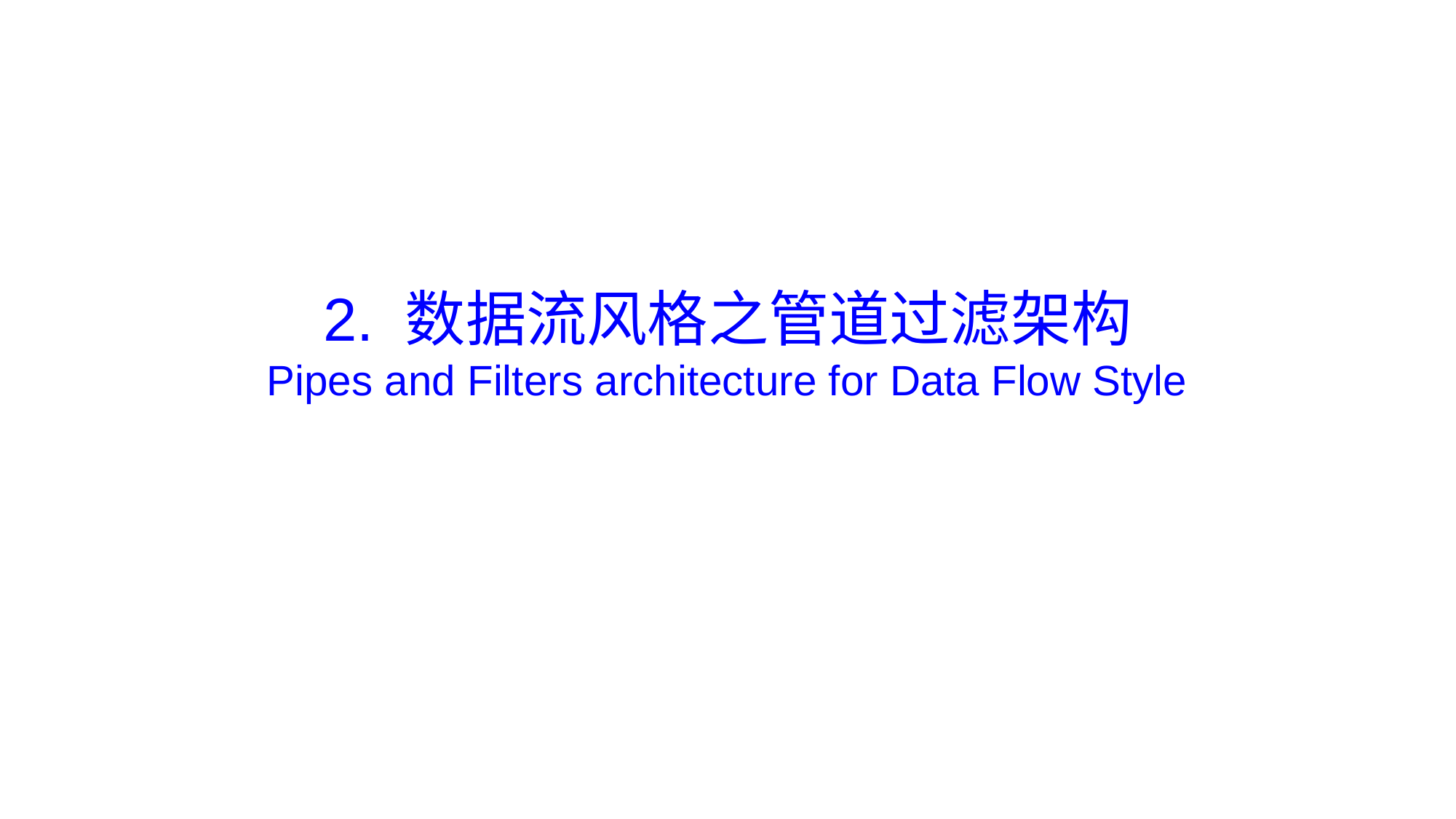

# 2. 数据流风格之管道过滤架构 Pipes and Filters architecture for Data Flow Style

14